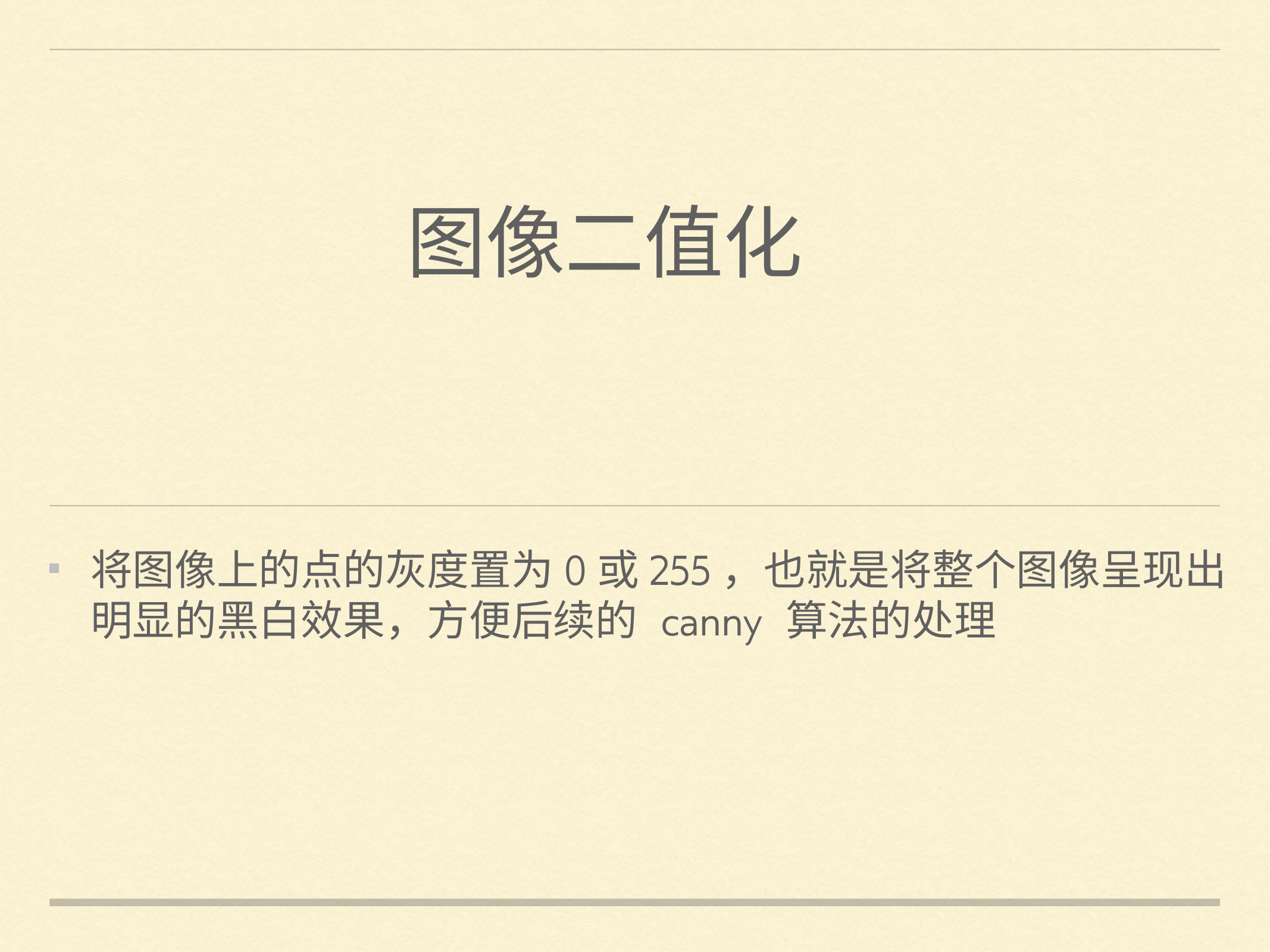

# 图像二值化
将图像上的点的灰度置为0或255，也就是将整个图像呈现出明显的黑白效果，方便后续的 canny 算法的处理